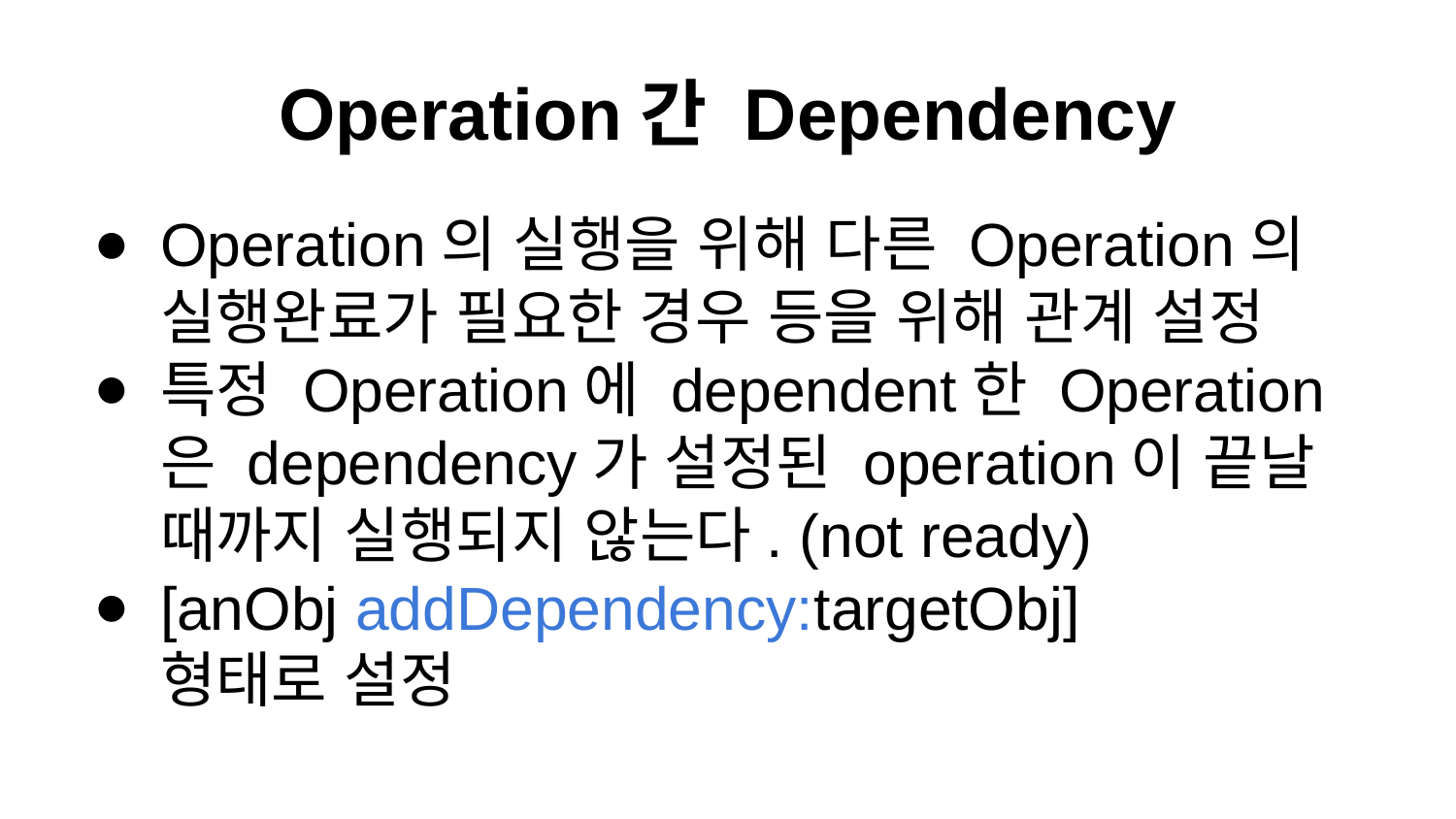

# Operation간 Dependency
Operation의 실행을 위해 다른 Operation의 실행완료가 필요한 경우 등을 위해 관계 설정
특정 Operation에 dependent한 Operation은 dependency가 설정된 operation이 끝날 때까지 실행되지 않는다. (not ready)
[anObj addDependency:targetObj]
형태로 설정